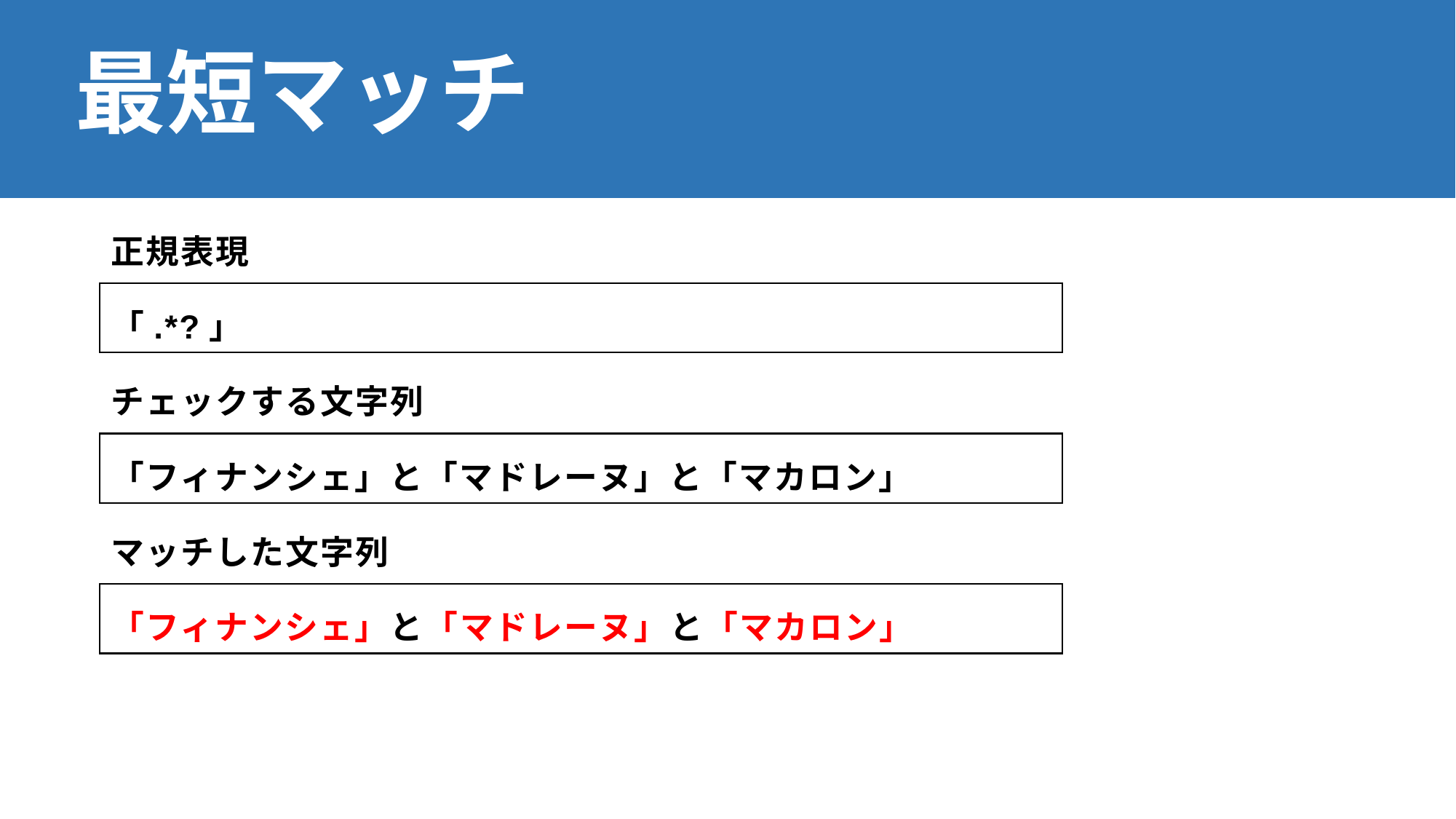

# 最短マッチ
正規表現
「.*?」
チェックする文字列
「フィナンシェ」と「マドレーヌ」と「マカロン」
マッチした文字列
「フィナンシェ」と「マドレーヌ」と「マカロン」